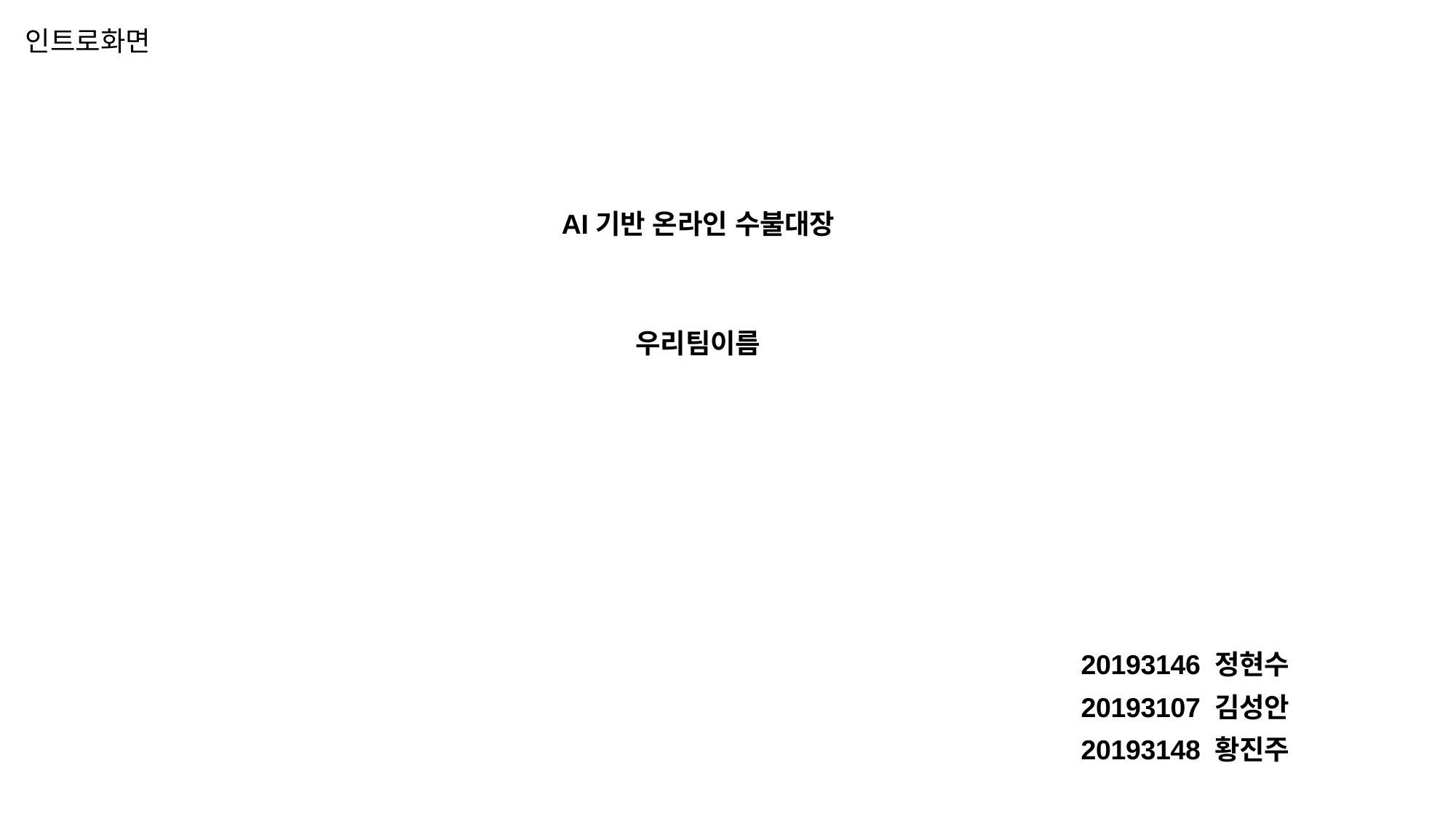

인트로화면
AI기반 온라인 수불대장
우리팀이름
20193146 정현수
20193107 김성안
20193148 황진주